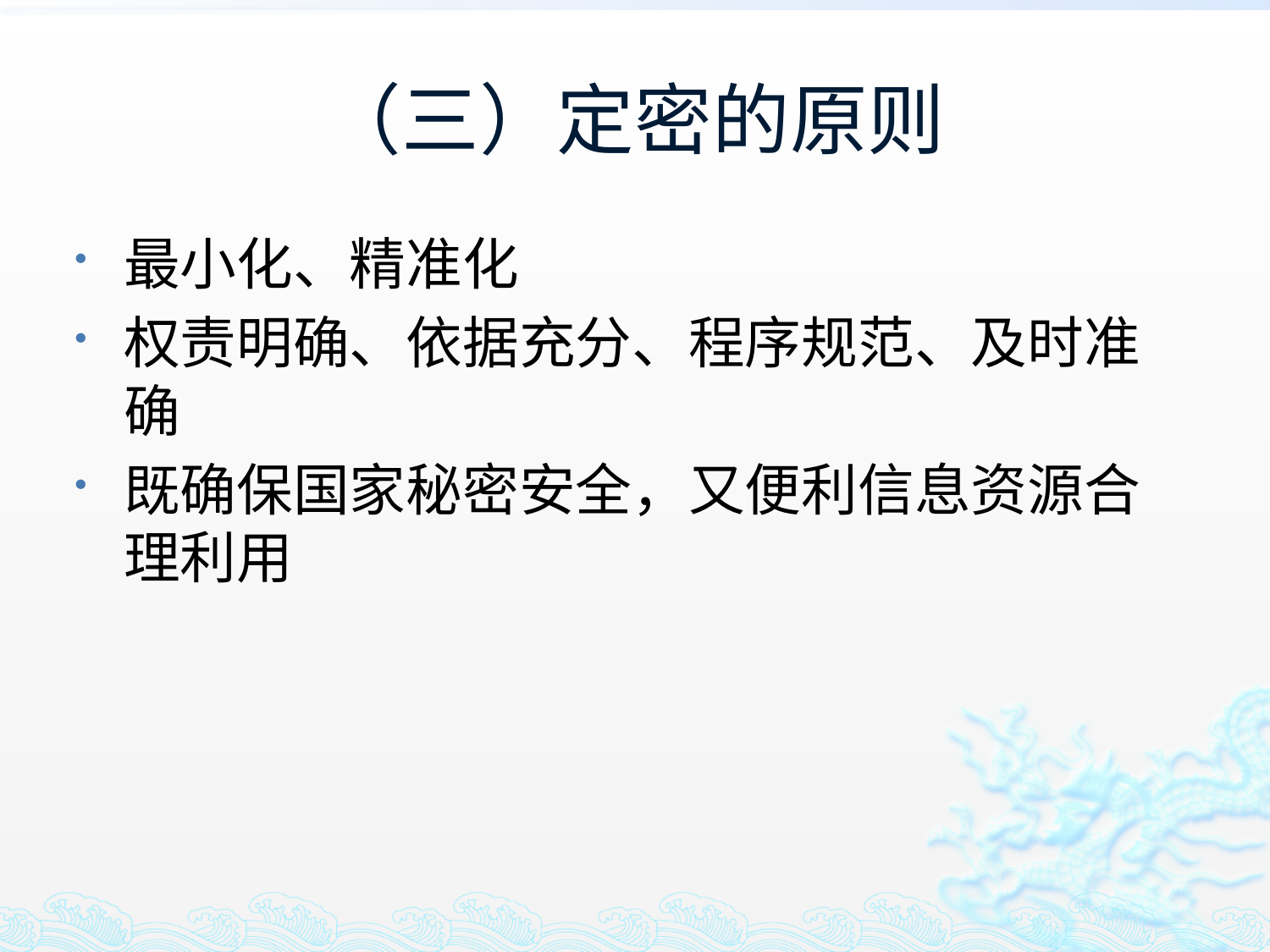

# （三）定密的原则
最小化、精准化
权责明确、依据充分、程序规范、及时准确
既确保国家秘密安全，又便利信息资源合理利用